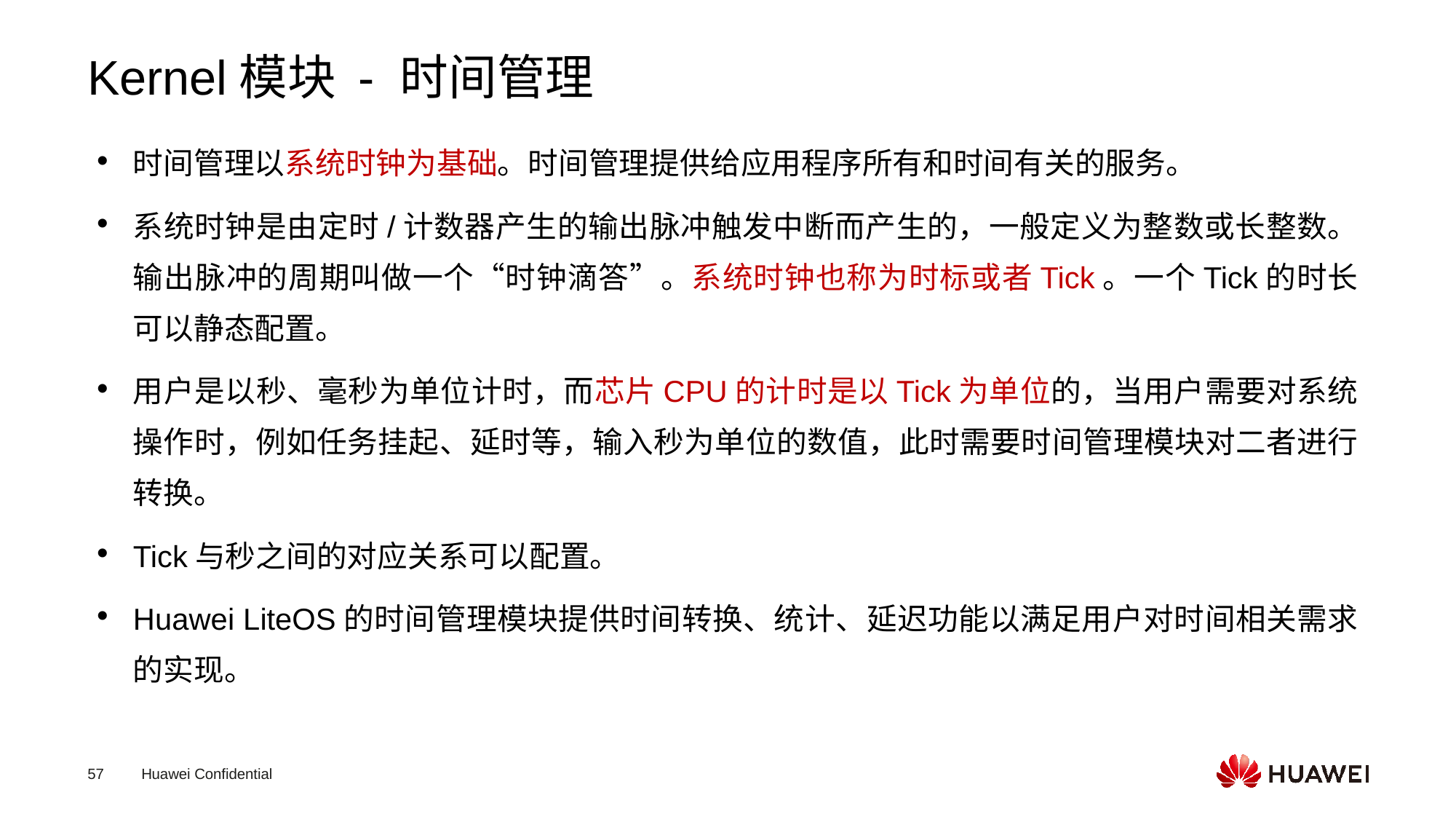

# Kernel模块 - 时间管理
时间管理以系统时钟为基础。时间管理提供给应用程序所有和时间有关的服务。
系统时钟是由定时/计数器产生的输出脉冲触发中断而产生的，一般定义为整数或长整数。输出脉冲的周期叫做一个“时钟滴答”。系统时钟也称为时标或者Tick。一个Tick的时长可以静态配置。
用户是以秒、毫秒为单位计时，而芯片CPU的计时是以Tick为单位的，当用户需要对系统操作时，例如任务挂起、延时等，输入秒为单位的数值，此时需要时间管理模块对二者进行转换。
Tick与秒之间的对应关系可以配置。
Huawei LiteOS的时间管理模块提供时间转换、统计、延迟功能以满足用户对时间相关需求的实现。